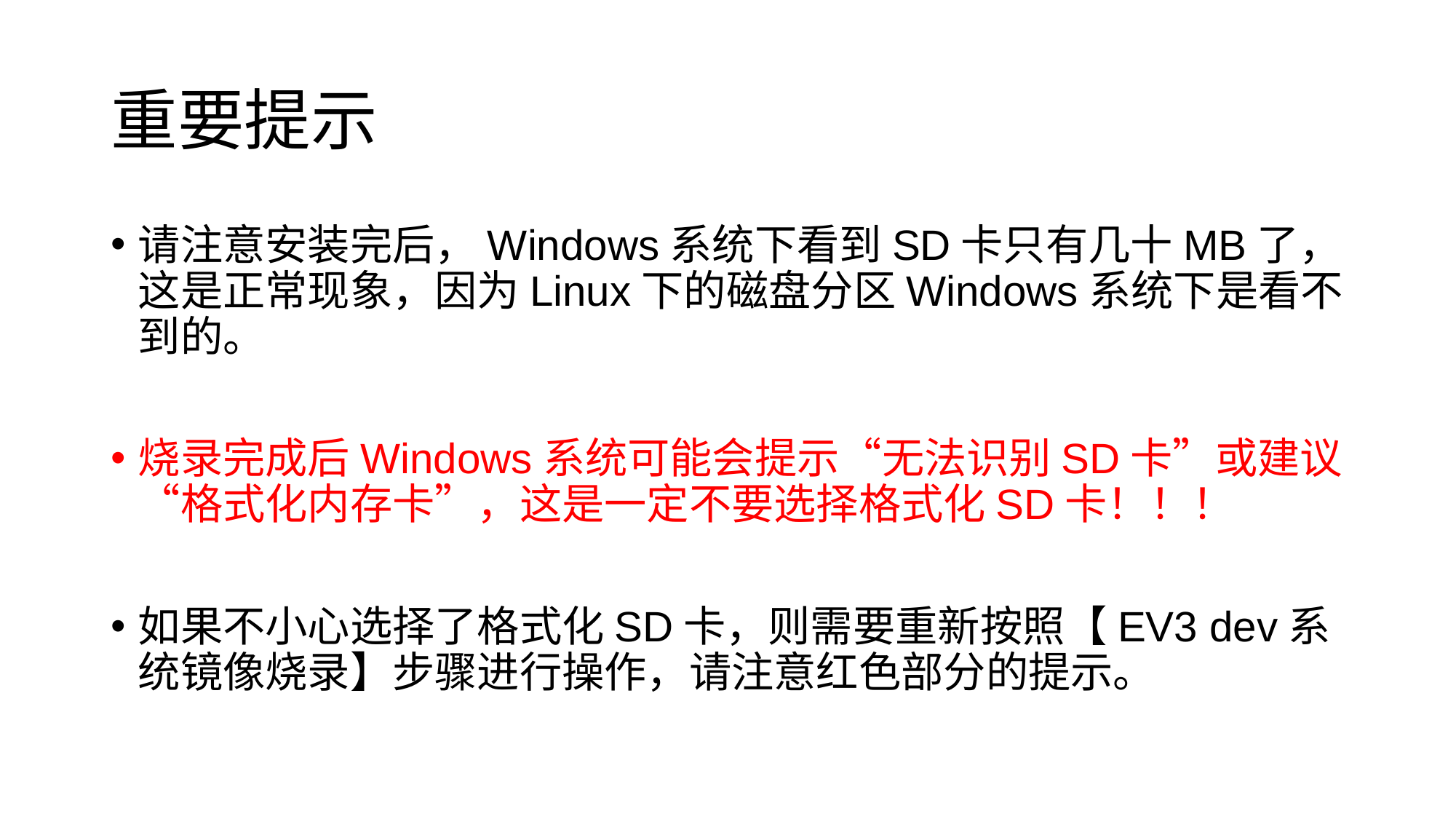

# 重要提示
请注意安装完后，Windows系统下看到SD卡只有几十MB了，这是正常现象，因为Linux下的磁盘分区Windows系统下是看不到的。

烧录完成后Windows系统可能会提示“无法识别SD卡”或建议“格式化内存卡”，这是一定不要选择格式化SD卡！！！

如果不小心选择了格式化SD卡，则需要重新按照【EV3 dev系统镜像烧录】步骤进行操作，请注意红色部分的提示。